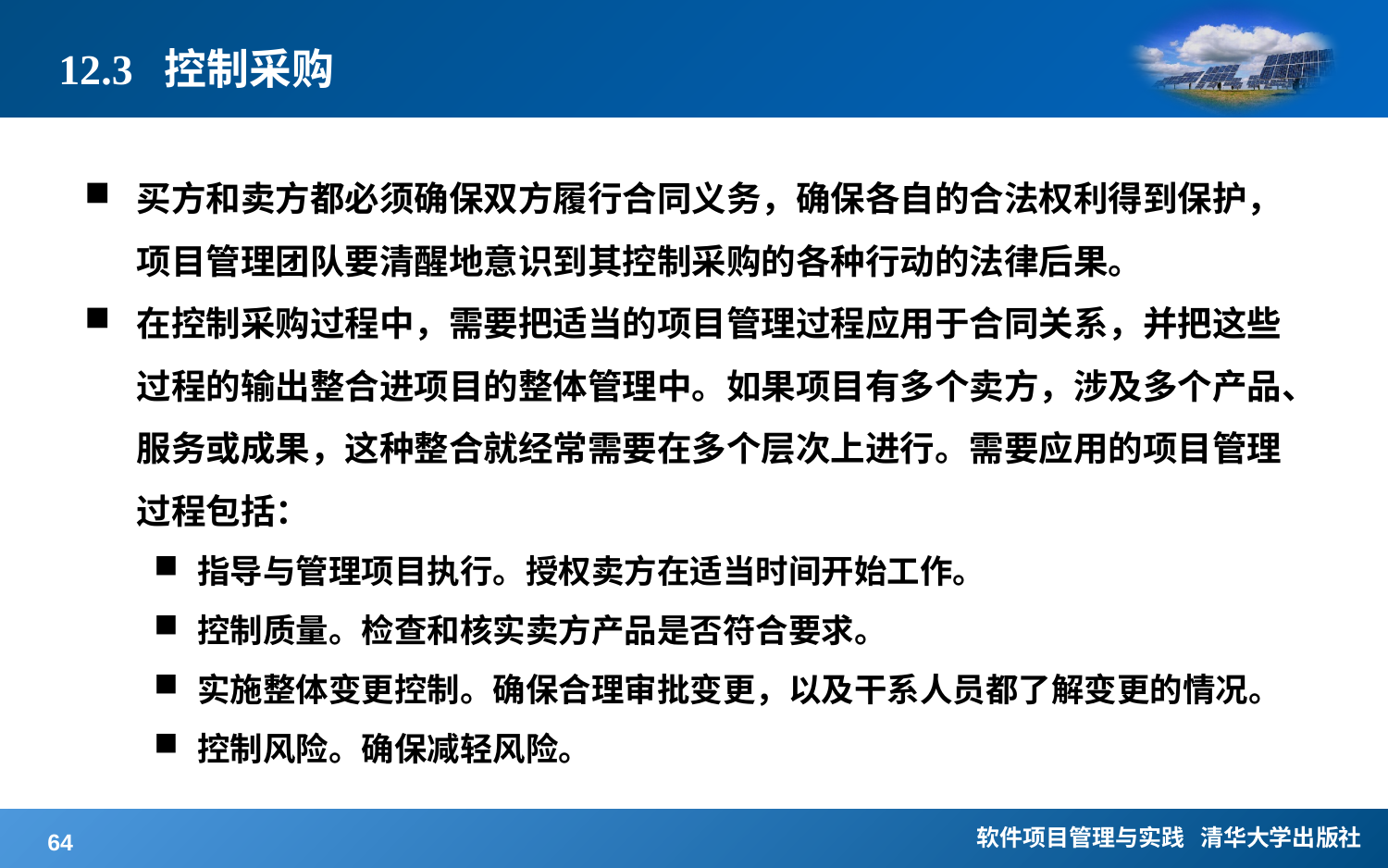

# 12.3  控制采购
买方和卖方都必须确保双方履行合同义务，确保各自的合法权利得到保护，项目管理团队要清醒地意识到其控制采购的各种行动的法律后果。
在控制采购过程中，需要把适当的项目管理过程应用于合同关系，并把这些过程的输出整合进项目的整体管理中。如果项目有多个卖方，涉及多个产品、服务或成果，这种整合就经常需要在多个层次上进行。需要应用的项目管理过程包括：
指导与管理项目执行。授权卖方在适当时间开始工作。
控制质量。检查和核实卖方产品是否符合要求。
实施整体变更控制。确保合理审批变更，以及干系人员都了解变更的情况。
控制风险。确保减轻风险。